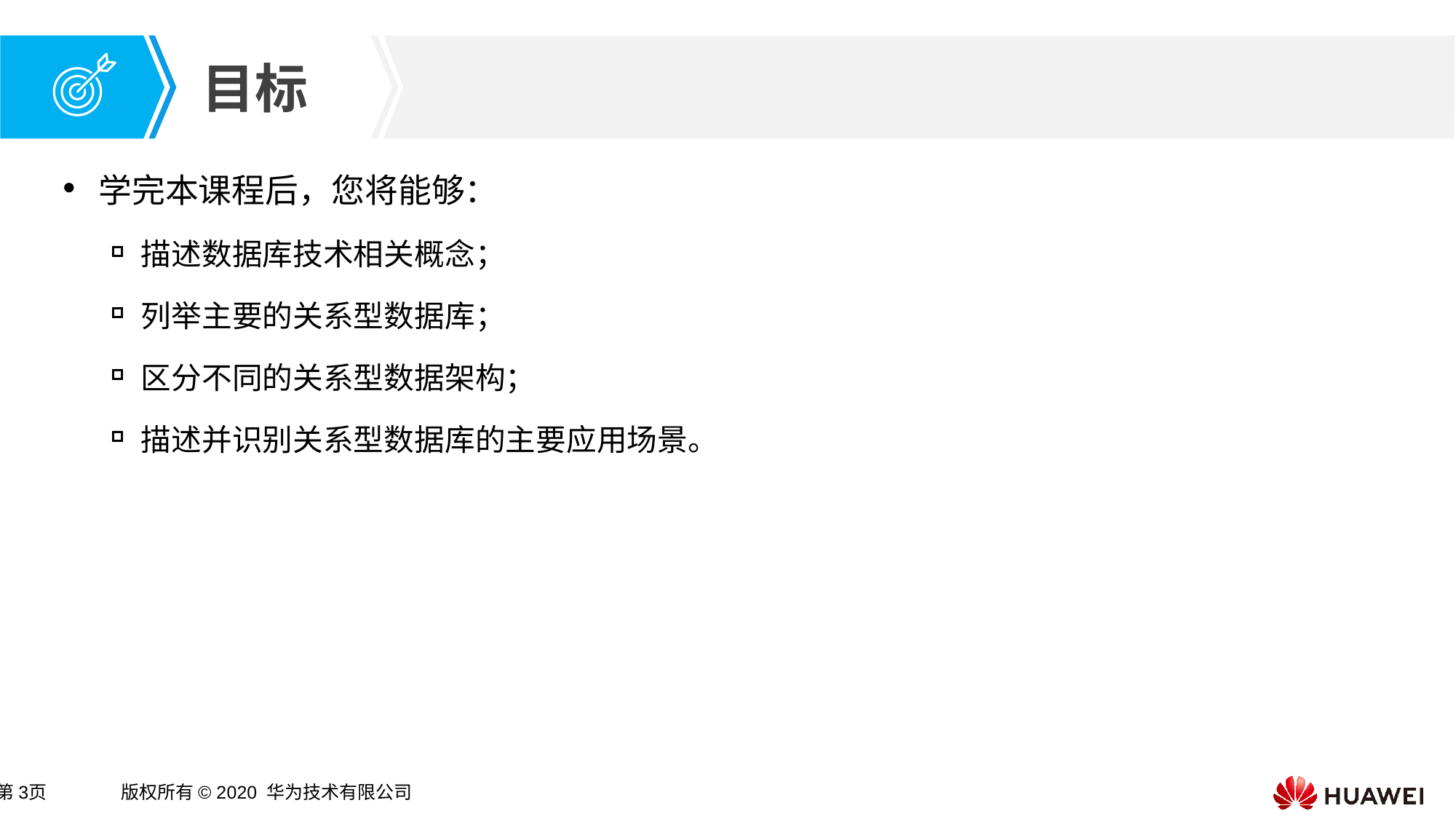

学完本课程后，您将能够：
描述数据库技术相关概念；
列举主要的关系型数据库；
区分不同的关系型数据架构；
描述并识别关系型数据库的主要应用场景。